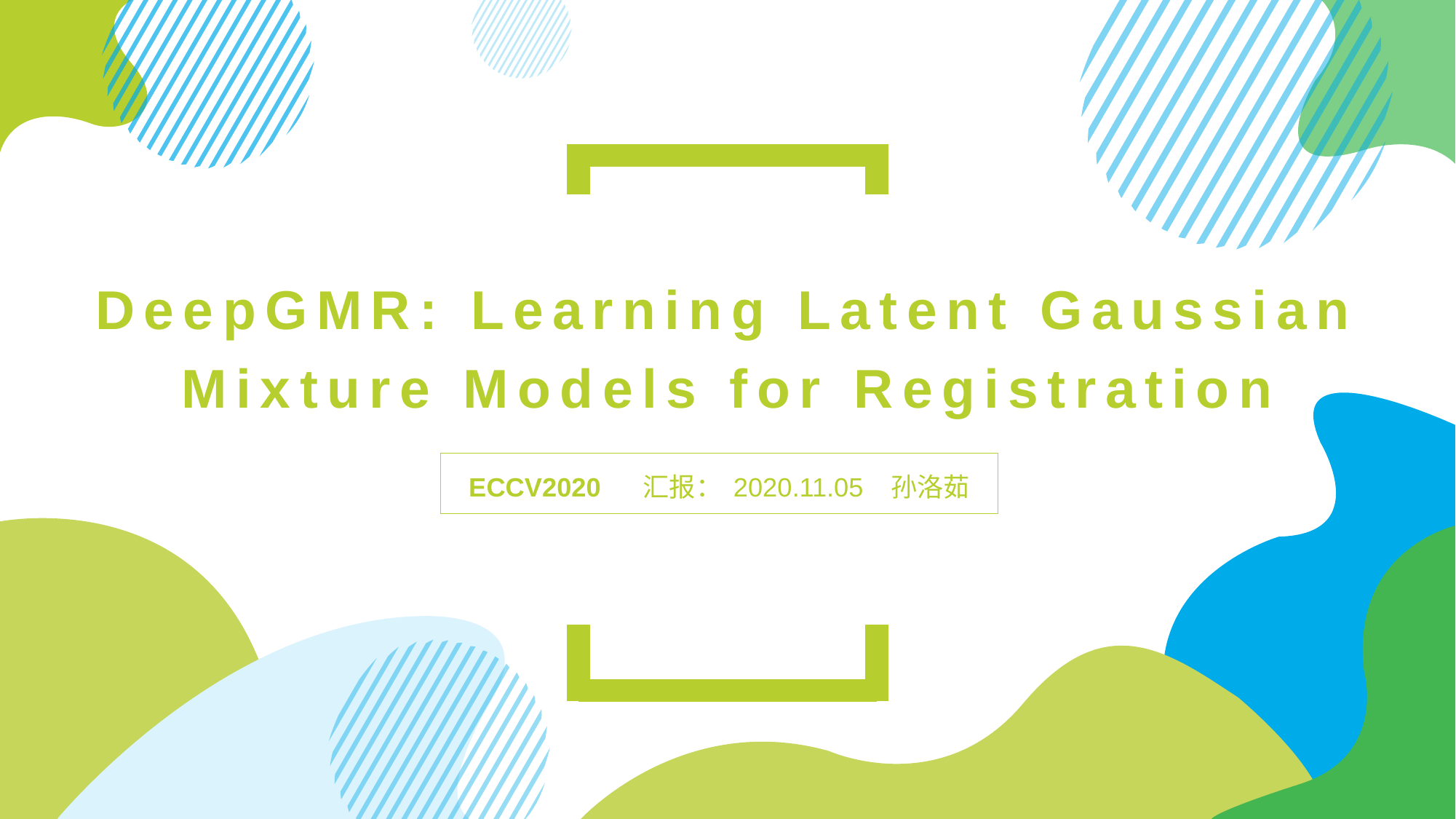

# DeepGMR: Learning Latent Gaussian Mixture Models for Registration
ECCV2020     汇报： 2020.11.05   孙洛茹